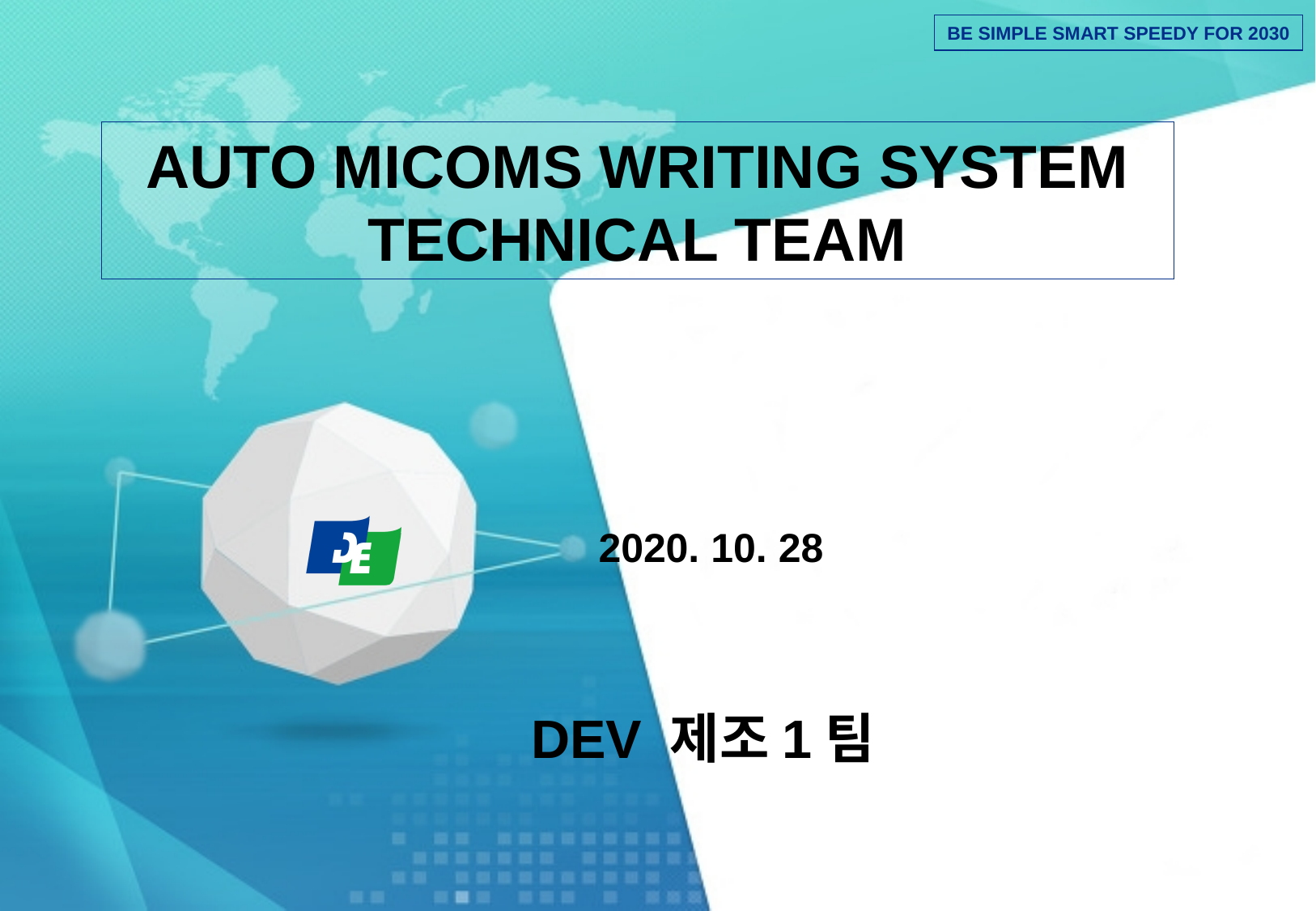

AUTO MICOMS WRITING SYSTEM
TECHNICAL TEAM
2020. 10. 28
DEV 제조1팀